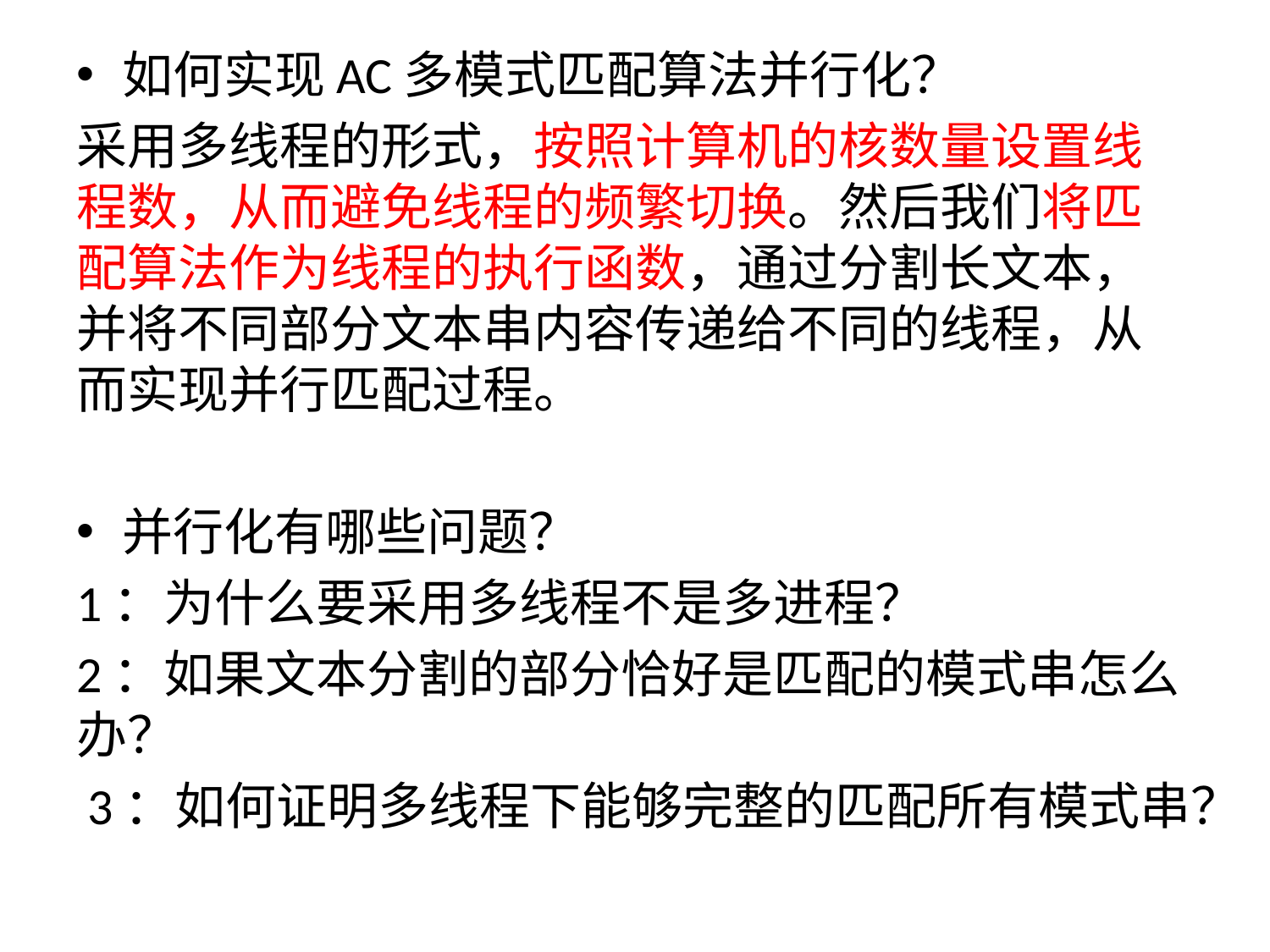

如何实现AC多模式匹配算法并行化？
采用多线程的形式，按照计算机的核数量设置线程数，从而避免线程的频繁切换。然后我们将匹配算法作为线程的执行函数，通过分割长文本，并将不同部分文本串内容传递给不同的线程，从而实现并行匹配过程。

并行化有哪些问题？
1：为什么要采用多线程不是多进程？
2：如果文本分割的部分恰好是匹配的模式串怎么办？
 3：如何证明多线程下能够完整的匹配所有模式串？